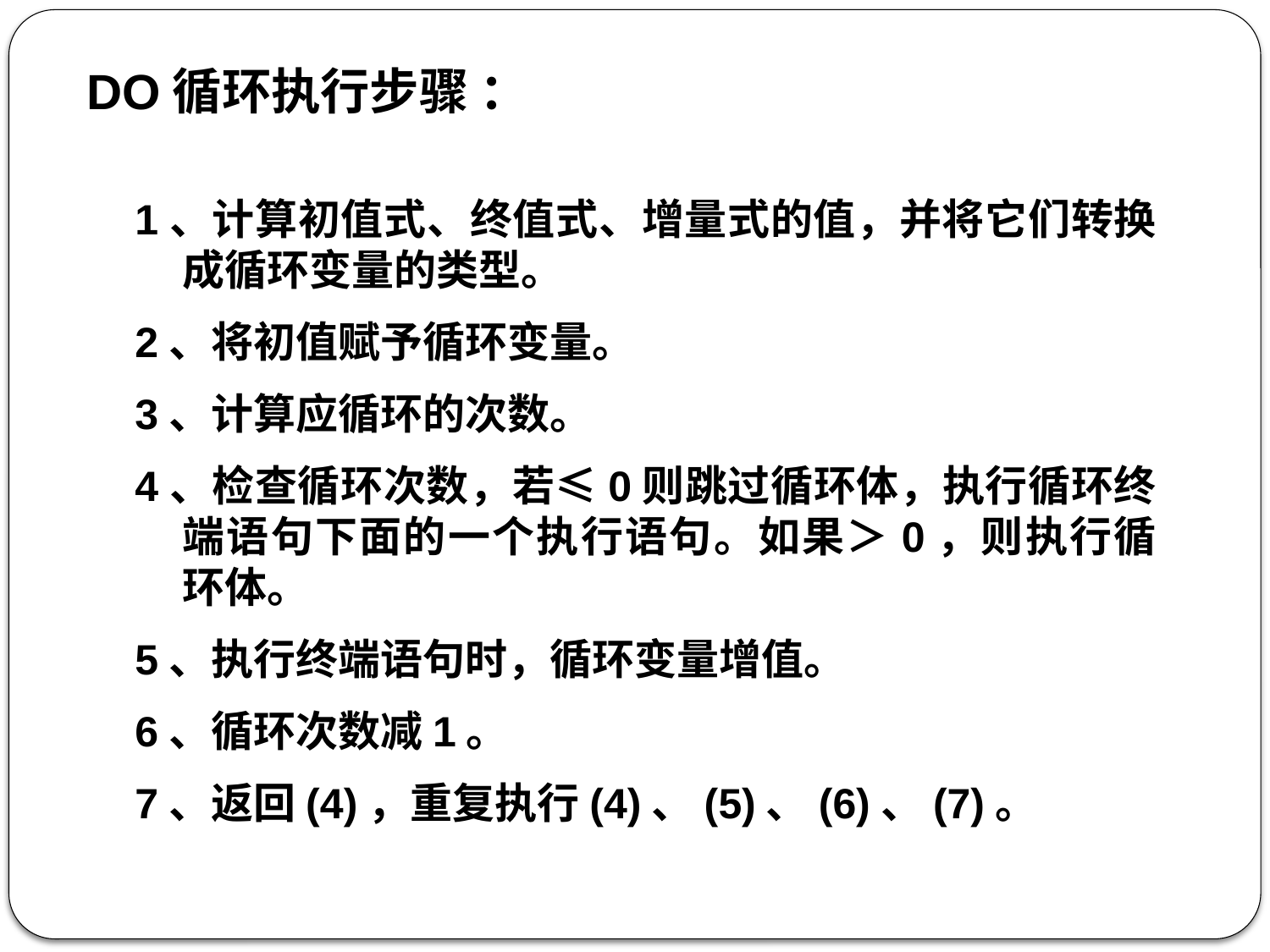

DO循环执行步骤 ：
1、计算初值式、终值式、增量式的值，并将它们转换成循环变量的类型。
2、将初值赋予循环变量。
3、计算应循环的次数。
4、检查循环次数，若≤0则跳过循环体，执行循环终端语句下面的一个执行语句。如果＞0，则执行循环体。
5、执行终端语句时，循环变量增值。
6、循环次数减1。
7、返回(4)，重复执行(4)、(5)、(6)、(7)。